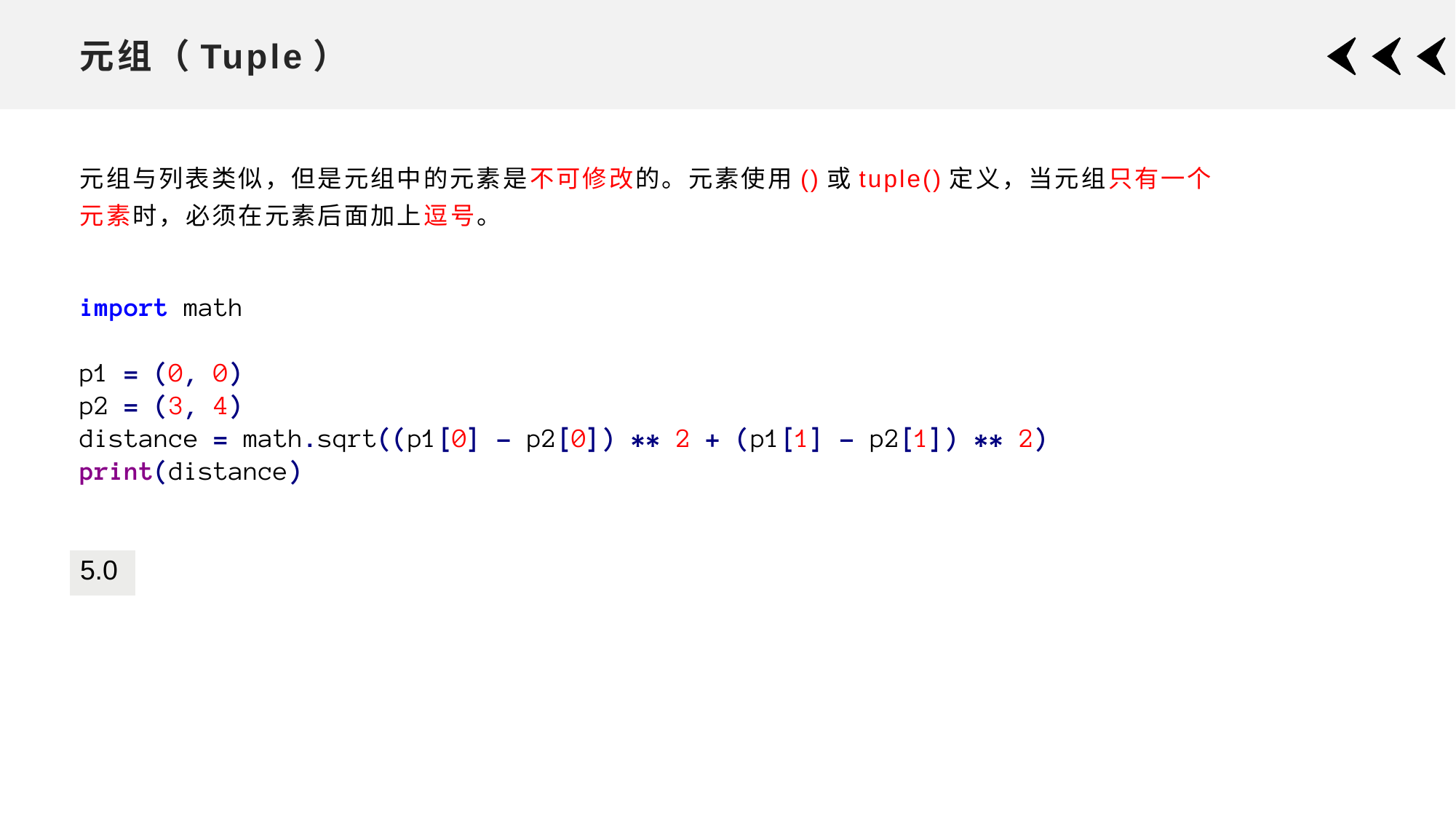

# 元组（Tuple）
元组与列表类似，但是元组中的元素是不可修改的。元素使用()或tuple()定义，当元组只有一个元素时，必须在元素后面加上逗号。
import math

p1 = (0, 0)
p2 = (3, 4)
distance = math.sqrt((p1[0] - p2[0]) ** 2 + (p1[1] - p2[1]) ** 2)
print(distance)
| 5.0 |
| --- |